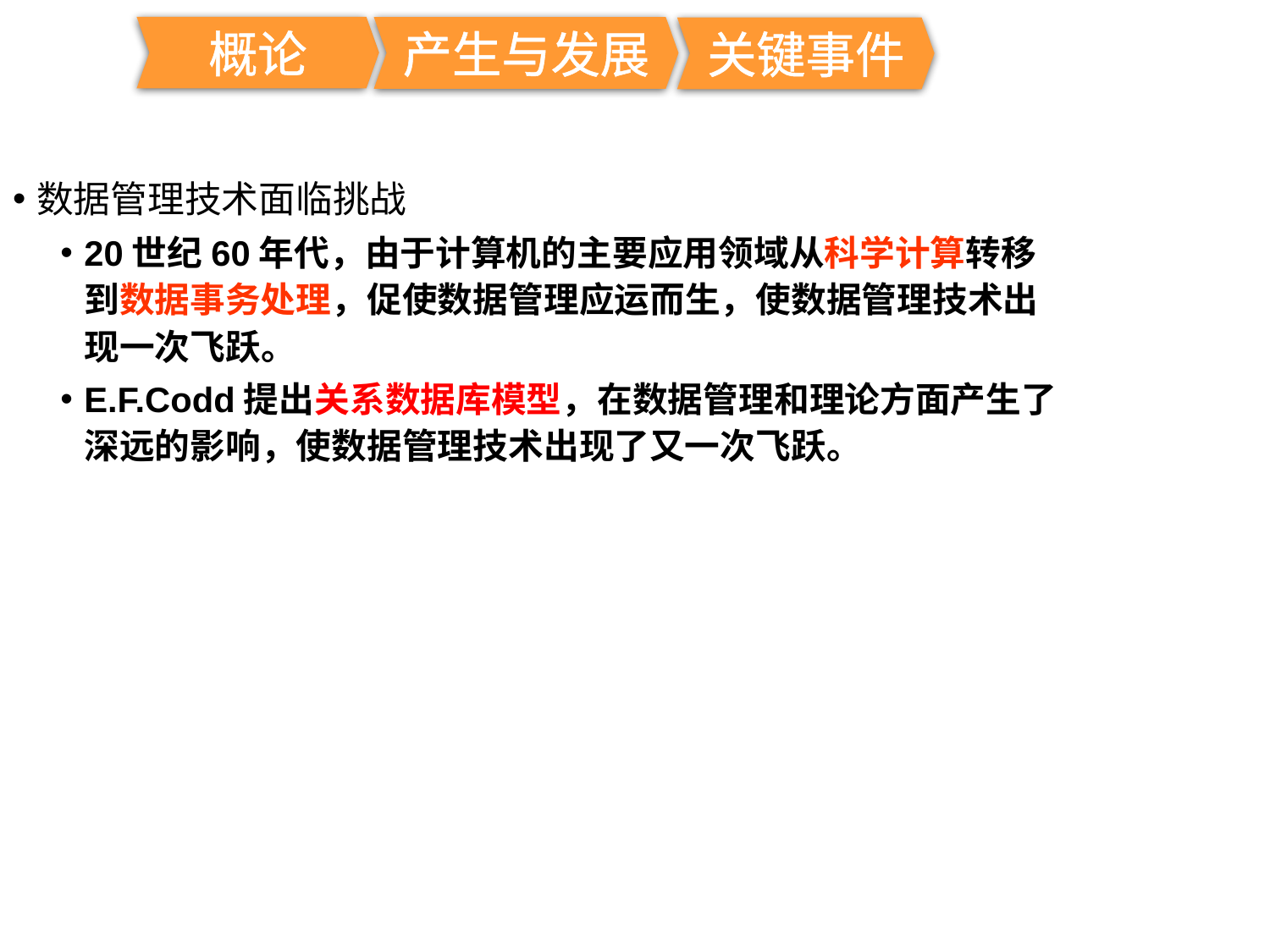

概论
产生与发展
关键事件
数据管理技术面临挑战
20世纪60年代，由于计算机的主要应用领域从科学计算转移到数据事务处理，促使数据管理应运而生，使数据管理技术出现一次飞跃。
E.F.Codd提出关系数据库模型，在数据管理和理论方面产生了深远的影响，使数据管理技术出现了又一次飞跃。